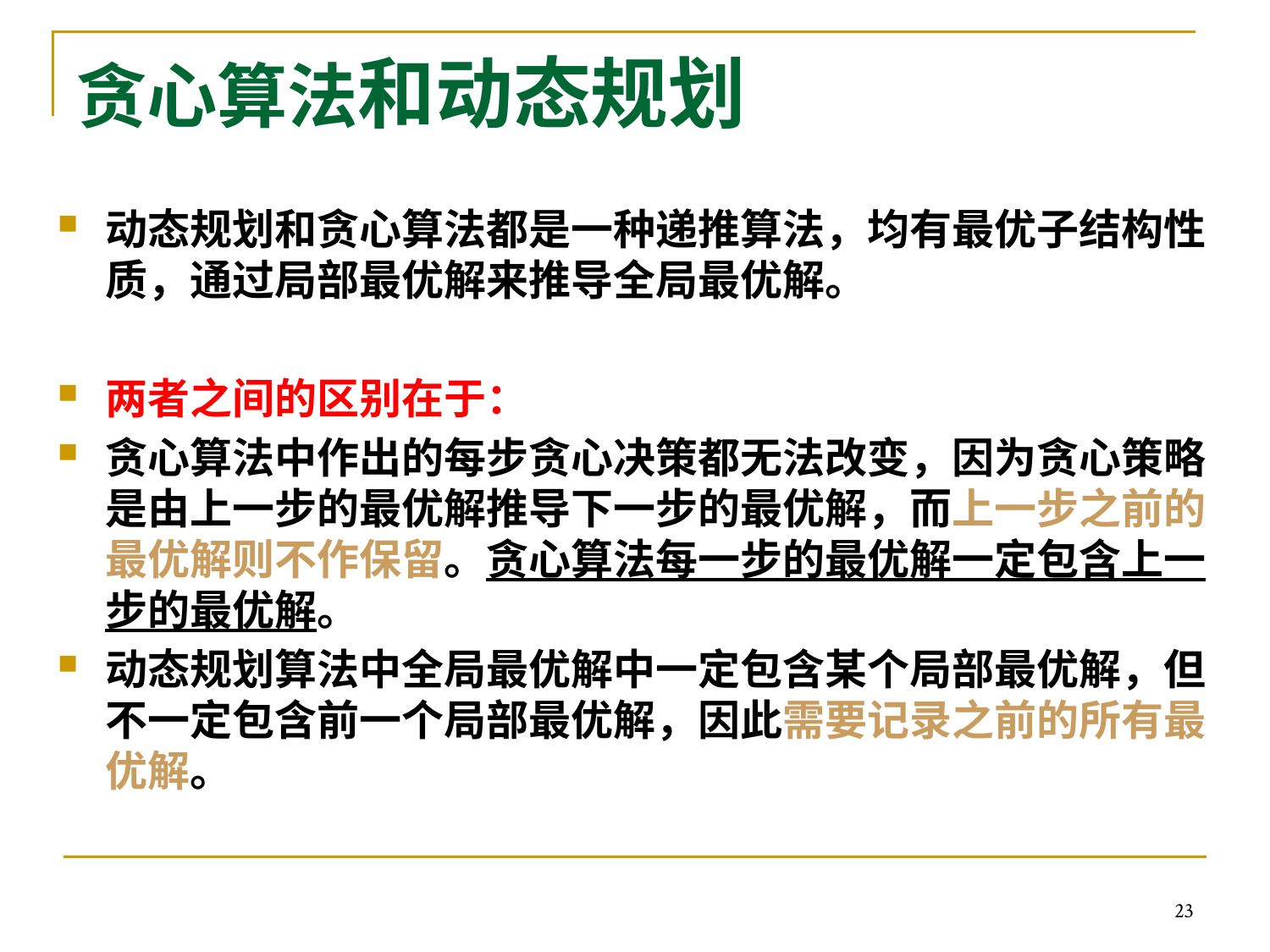

# 贪心算法和动态规划
动态规划和贪心算法都是一种递推算法，均有最优子结构性质，通过局部最优解来推导全局最优解。

两者之间的区别在于：
贪心算法中作出的每步贪心决策都无法改变，因为贪心策略是由上一步的最优解推导下一步的最优解，而上一步之前的最优解则不作保留。贪心算法每一步的最优解一定包含上一步的最优解。
动态规划算法中全局最优解中一定包含某个局部最优解，但不一定包含前一个局部最优解，因此需要记录之前的所有最优解。
23